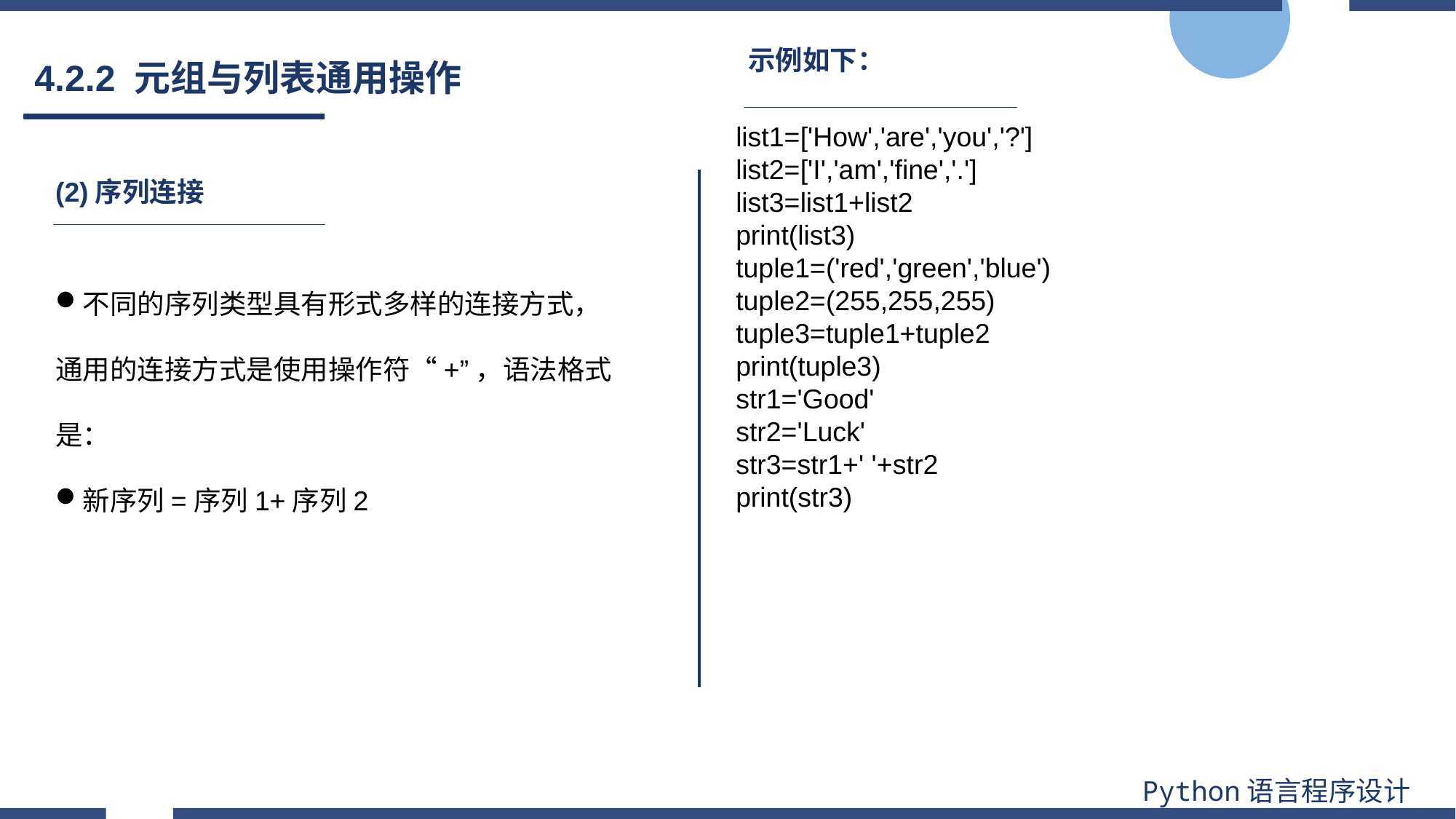

示例如下：
# 4.2.2 元组与列表通用操作
list1=['How','are','you','?']
list2=['I','am','fine','.']
list3=list1+list2
print(list3)
tuple1=('red','green','blue')
tuple2=(255,255,255)
tuple3=tuple1+tuple2
print(tuple3)
str1='Good'
str2='Luck'
str3=str1+' '+str2
print(str3)
(2)序列连接
不同的序列类型具有形式多样的连接方式，通用的连接方式是使用操作符“+”，语法格式是：
新序列=序列1+序列2